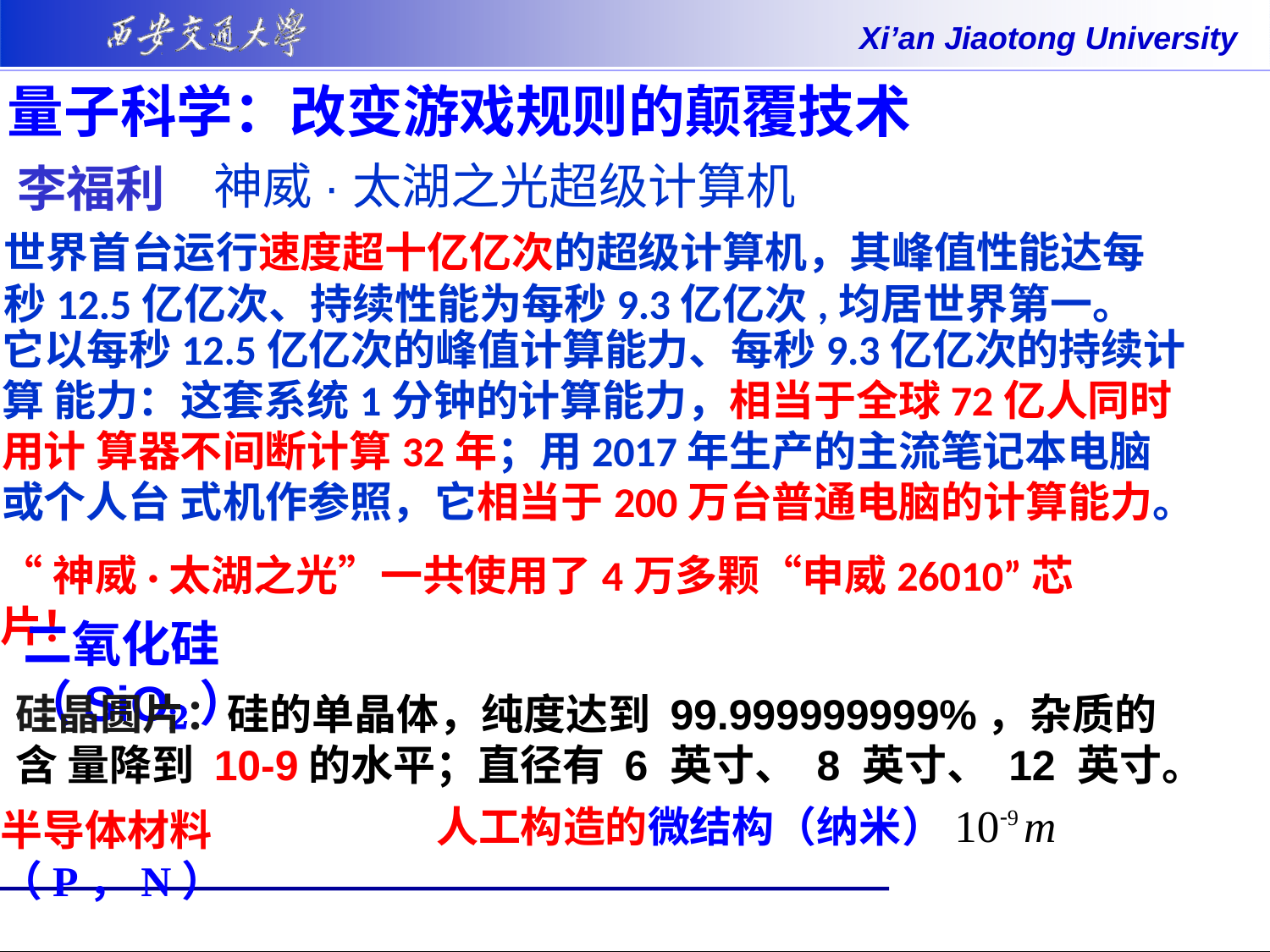

Xi’an Jiaotong University

# 量子科学：改变游戏规则的颠覆技术
神威·太湖之光超级计算机
李福利
世界首台运行速度超十亿亿次的超级计算机，其峰值性能达每
秒12.5亿亿次、持续性能为每秒9.3亿亿次,均居世界第一。
它以每秒12.5亿亿次的峰值计算能力、每秒9.3亿亿次的持续计算 能力：这套系统1分钟的计算能力，相当于全球72亿人同时用计 算器不间断计算32年；用2017年生产的主流笔记本电脑或个人台 式机作参照，它相当于200万台普通电脑的计算能力。
“神威·太湖之光”一共使用了4万多颗“申威26010”芯片！
二氧化硅（SiO₂）
硅晶圆片：硅的单晶体，纯度达到 99.999999999%，杂质的含 量降到 10-9的水平；直径有 6 英寸、 8 英寸、 12 英寸。
人工构造的微结构（纳米）10−9 m
半导体材料（P，N）